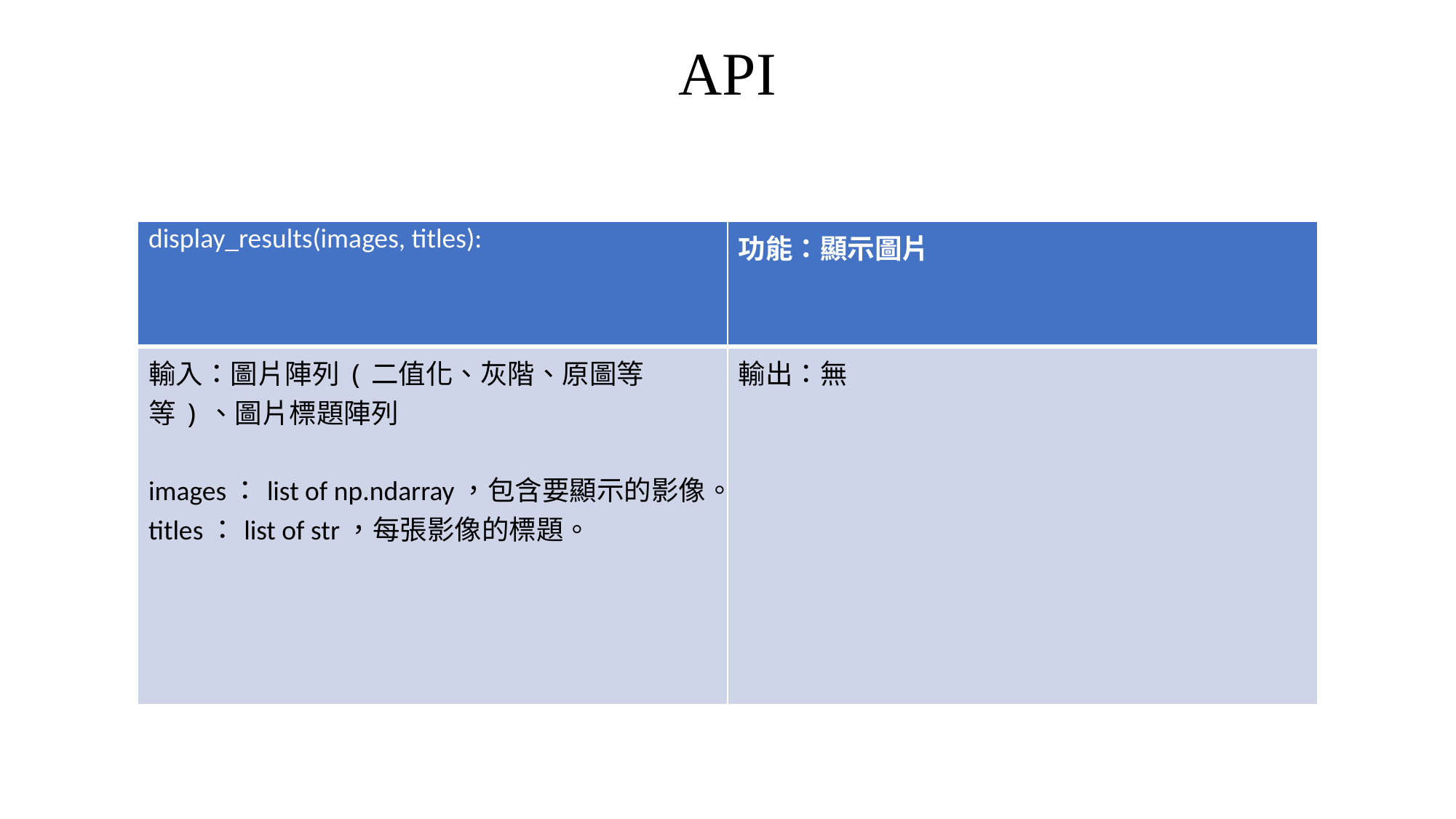

API
| display\_results(images, titles): | 功能：顯示圖片 |
| --- | --- |
| 輸入：圖片陣列(二值化、灰階、原圖等等)、圖片標題陣列 images：list of np.ndarray，包含要顯示的影像。 titles：list of str，每張影像的標題。 | 輸出：無 |